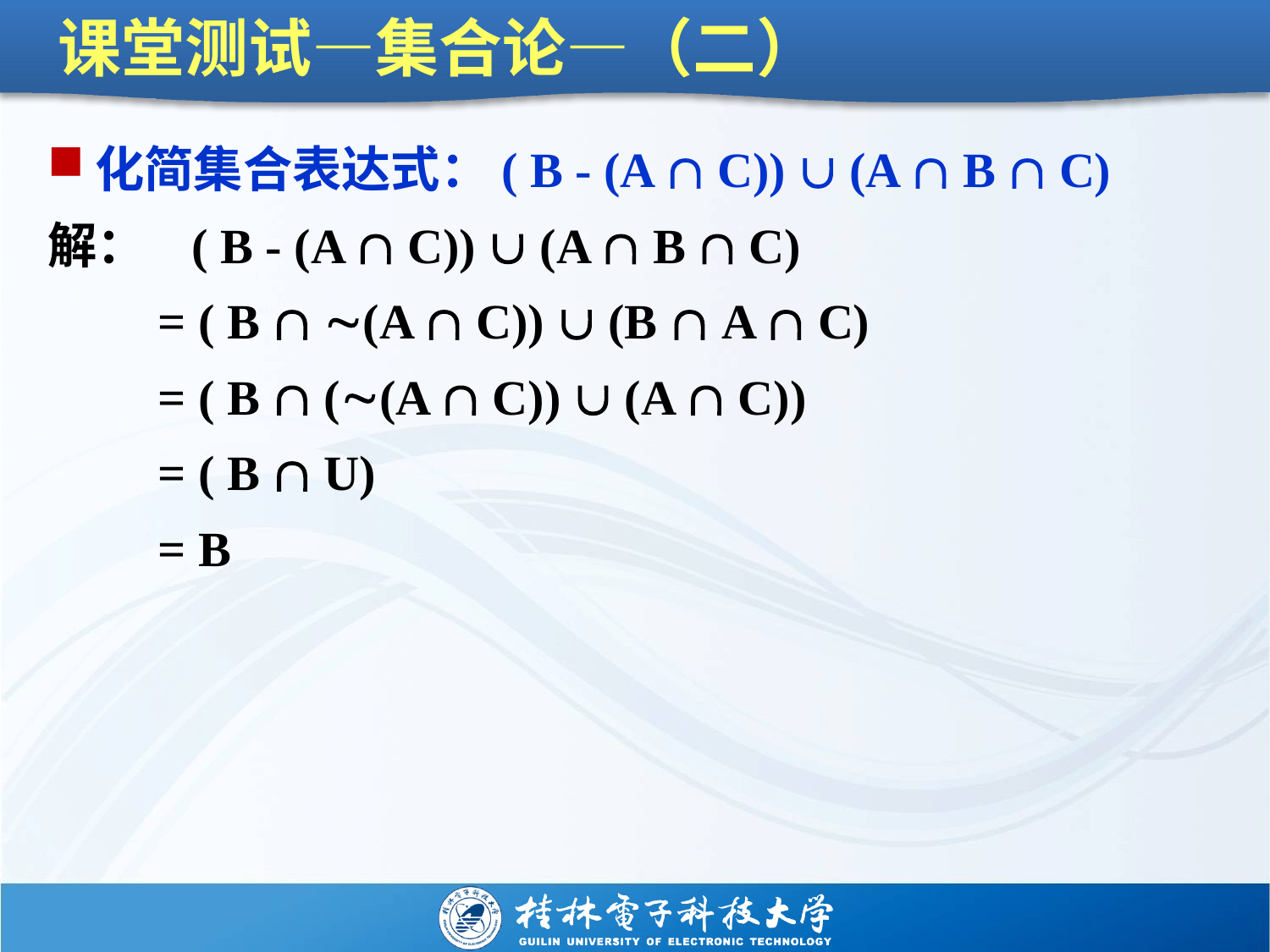

# 课堂测试—集合论—（二）
化简集合表达式：( B - (A ∩ C)) ∪ (A ∩ B ∩ C)
解：   ( B - (A ∩ C)) ∪ (A ∩ B ∩ C)
         = ( B ∩ ∼(A ∩ C)) ∪ (B ∩ A ∩ C)
         = ( B ∩ (∼(A ∩ C)) ∪ (A ∩ C))
         = ( B ∩ U)
         = B
5